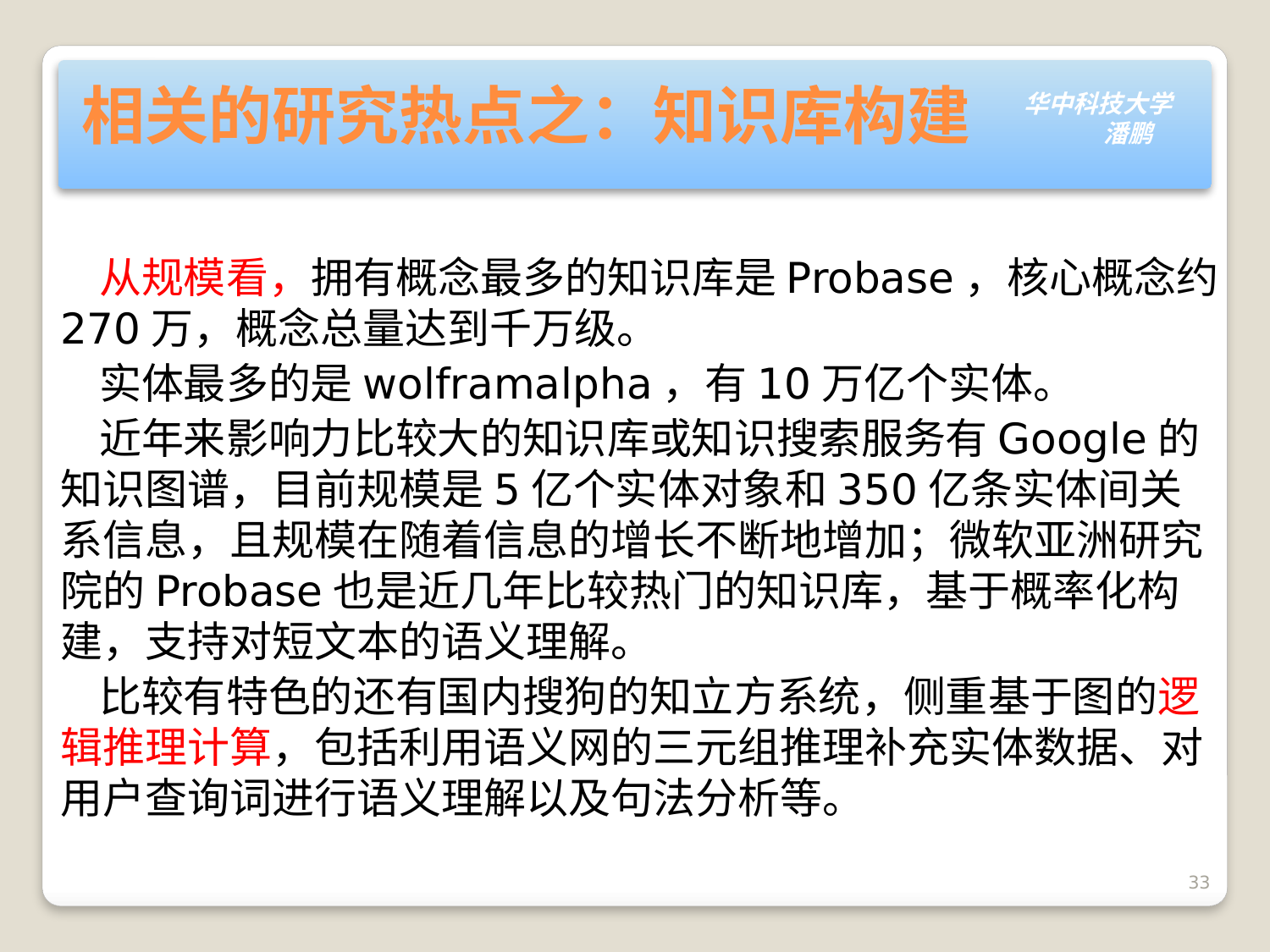

# 相关的研究热点之：知识库构建
   从规模看，拥有概念最多的知识库是Probase，核心概念约270万，概念总量达到千万级。
   实体最多的是wolframalpha，有10万亿个实体。
   近年来影响力比较大的知识库或知识搜索服务有Google的知识图谱，目前规模是5亿个实体对象和350亿条实体间关系信息，且规模在随着信息的增长不断地增加；微软亚洲研究院的Probase也是近几年比较热门的知识库，基于概率化构建，支持对短文本的语义理解。
   比较有特色的还有国内搜狗的知立方系统，侧重基于图的逻辑推理计算，包括利用语义网的三元组推理补充实体数据、对用户查询词进行语义理解以及句法分析等。
33